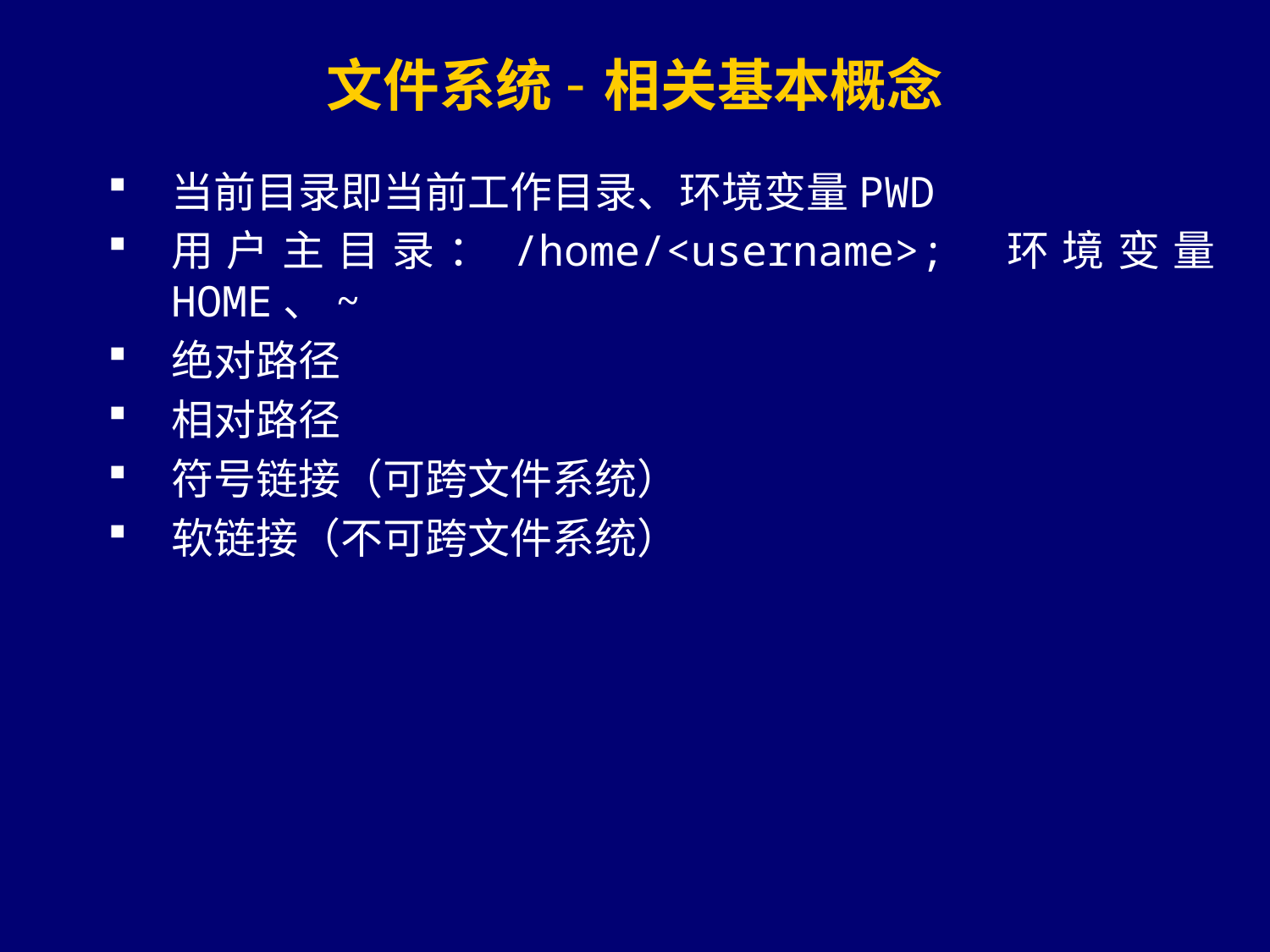

# 文件系统-相关基本概念
当前目录即当前工作目录、环境变量PWD
用户主目录：/home/<username>; 环境变量HOME、~
绝对路径
相对路径
符号链接（可跨文件系统）
软链接（不可跨文件系统）